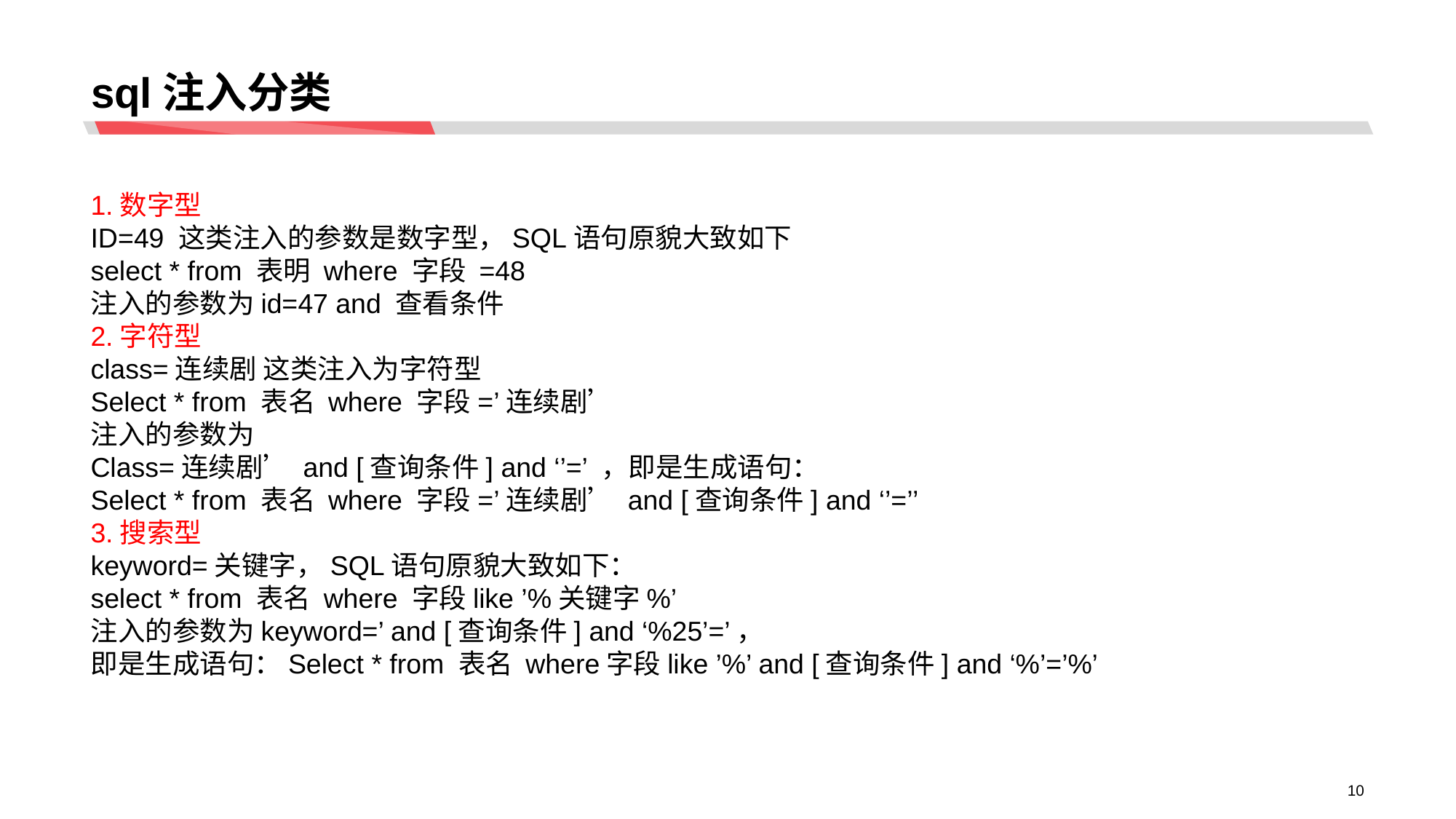

# sql注入分类
1.数字型
ID=49 这类注入的参数是数字型，SQL语句原貌大致如下
select * from 表明 where 字段 =48
注入的参数为id=47 and 查看条件
2.字符型
class=连续剧 这类注入为字符型
Select * from 表名 where 字段=’连续剧’
注入的参数为
Class=连续剧’ and [查询条件] and ‘’=’ ，即是生成语句：
Select * from 表名 where 字段=’连续剧’ and [查询条件] and ‘’=’’
3.搜索型
keyword=关键字，SQL语句原貌大致如下：
select * from 表名 where 字段like ’%关键字%’
注入的参数为keyword=’ and [查询条件] and ‘%25’=’，
即是生成语句：Select * from 表名 where字段like ’%’ and [查询条件] and ‘%’=’%’
10